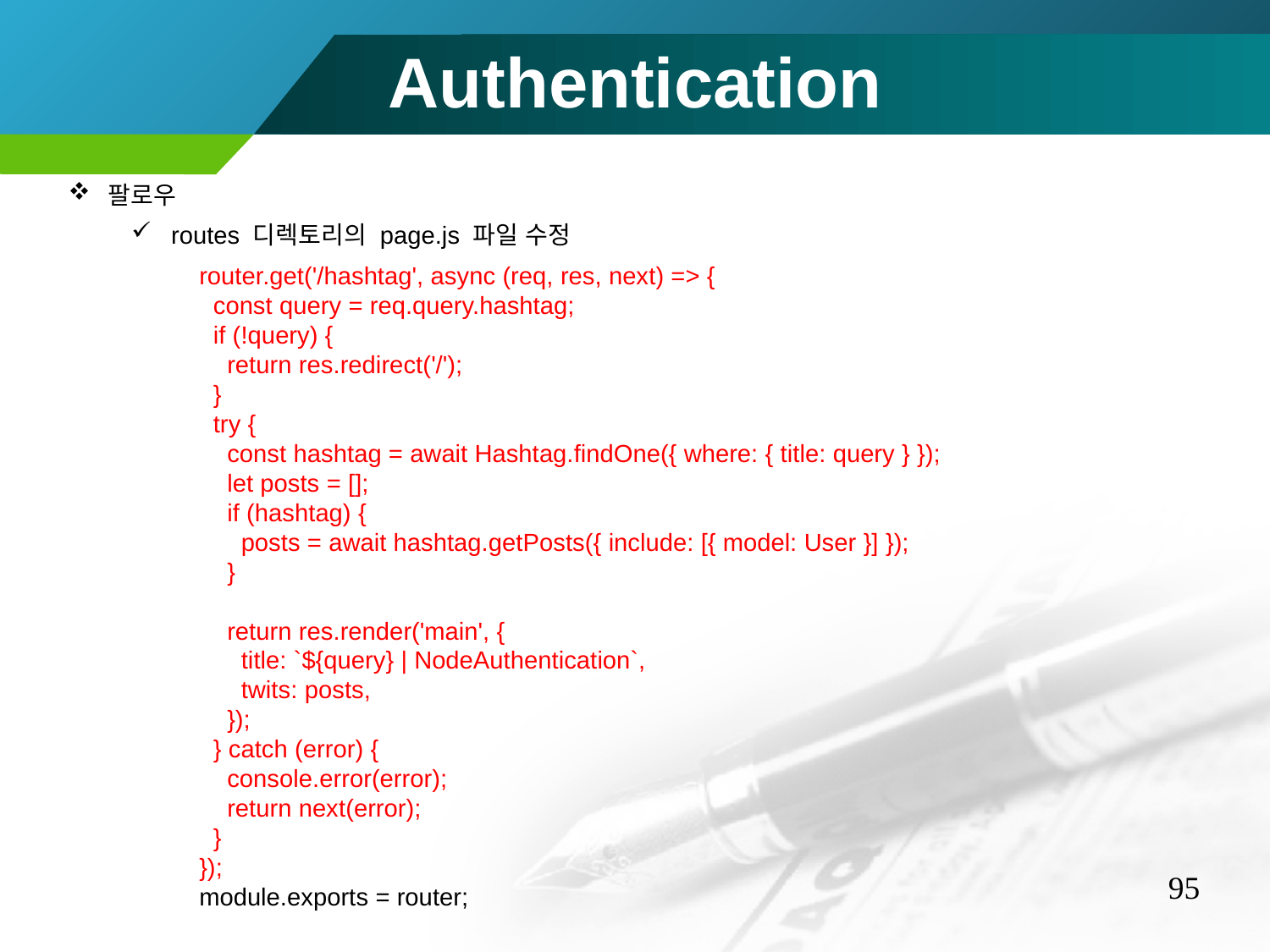

Authentication
팔로우
routes 디렉토리의 page.js 파일 수정
router.get('/hashtag', async (req, res, next) => {
  const query = req.query.hashtag;
  if (!query) {
    return res.redirect('/');
  }
  try {
    const hashtag = await Hashtag.findOne({ where: { title: query } });
    let posts = [];
    if (hashtag) {
      posts = await hashtag.getPosts({ include: [{ model: User }] });
    }

    return res.render('main', {
      title: `${query} | NodeAuthentication`,
      twits: posts,
    });
  } catch (error) {
    console.error(error);
    return next(error);
  }
});
module.exports = router;
95